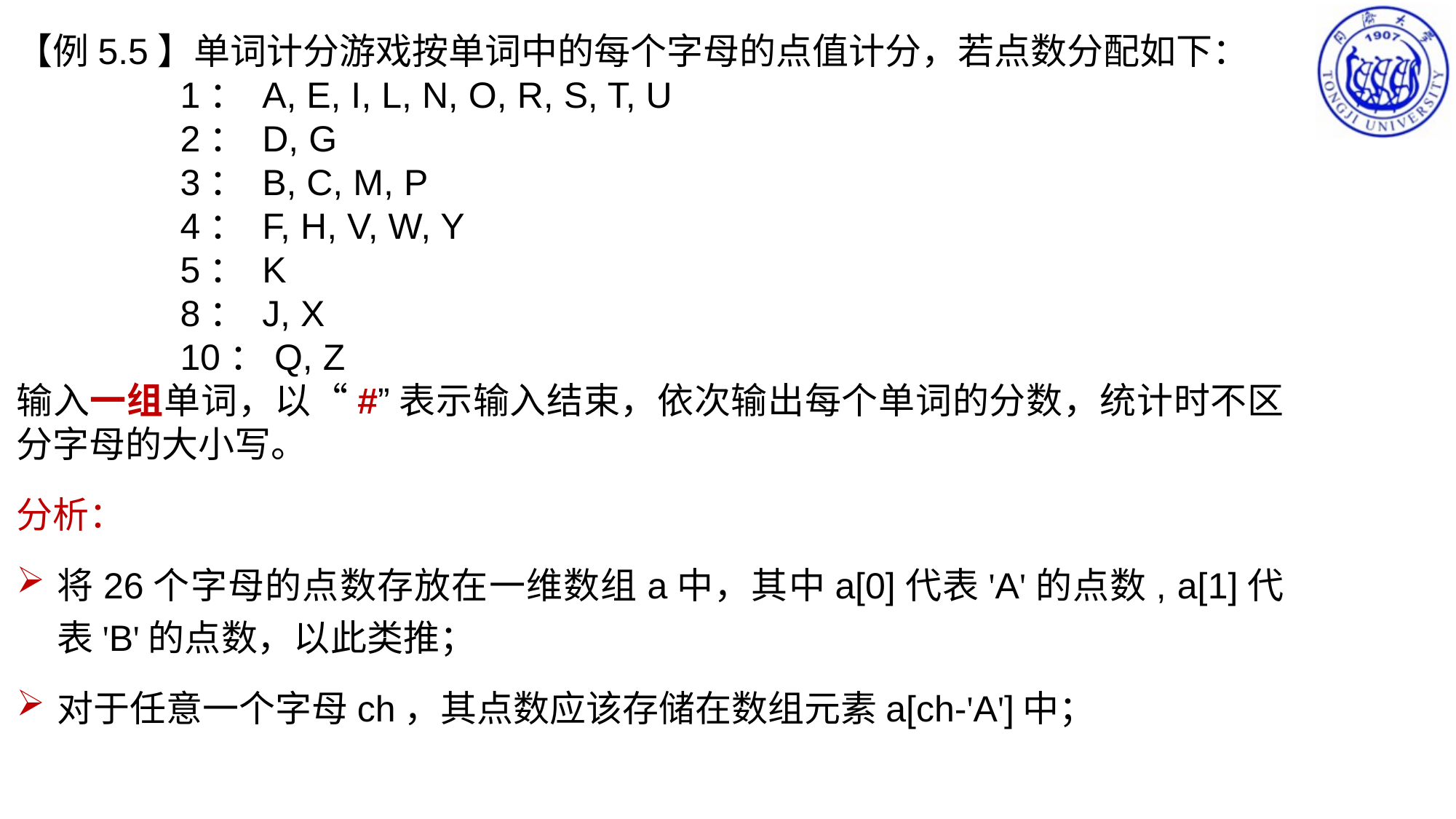

【例5.5】单词计分游戏按单词中的每个字母的点值计分，若点数分配如下：
1： A, E, I, L, N, O, R, S, T, U
2： D, G
3： B, C, M, P
4： F, H, V, W, Y
5： K
8： J, X
10：Q, Z
输入一组单词，以“#”表示输入结束，依次输出每个单词的分数，统计时不区分字母的大小写。
分析：
将26个字母的点数存放在一维数组a中，其中a[0]代表'A'的点数, a[1]代表'B'的点数，以此类推；
对于任意一个字母ch，其点数应该存储在数组元素a[ch-'A']中；